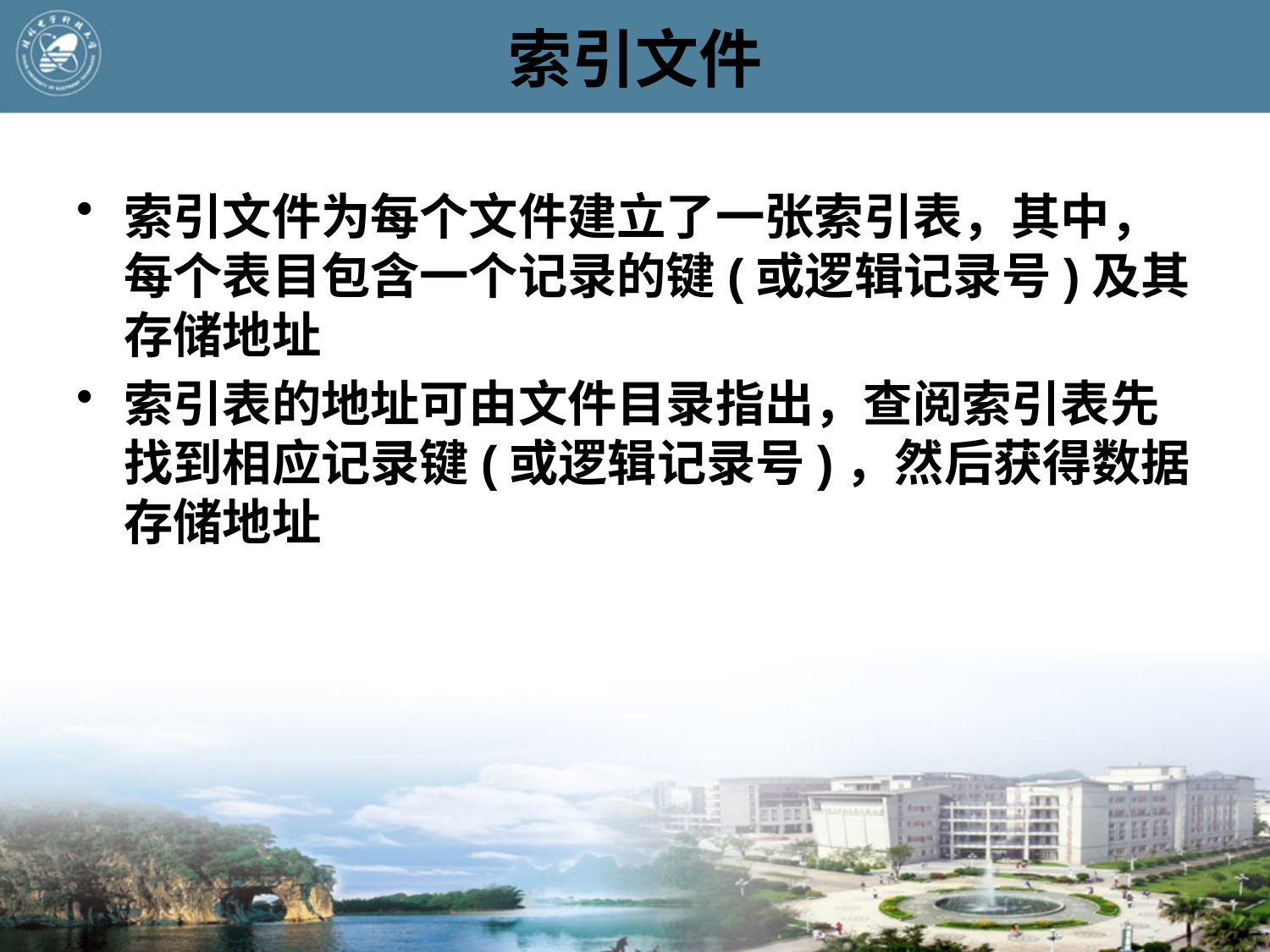

# 索引文件
索引文件为每个文件建立了一张索引表，其中，每个表目包含一个记录的键(或逻辑记录号)及其存储地址
索引表的地址可由文件目录指出，查阅索引表先找到相应记录键(或逻辑记录号)，然后获得数据存储地址